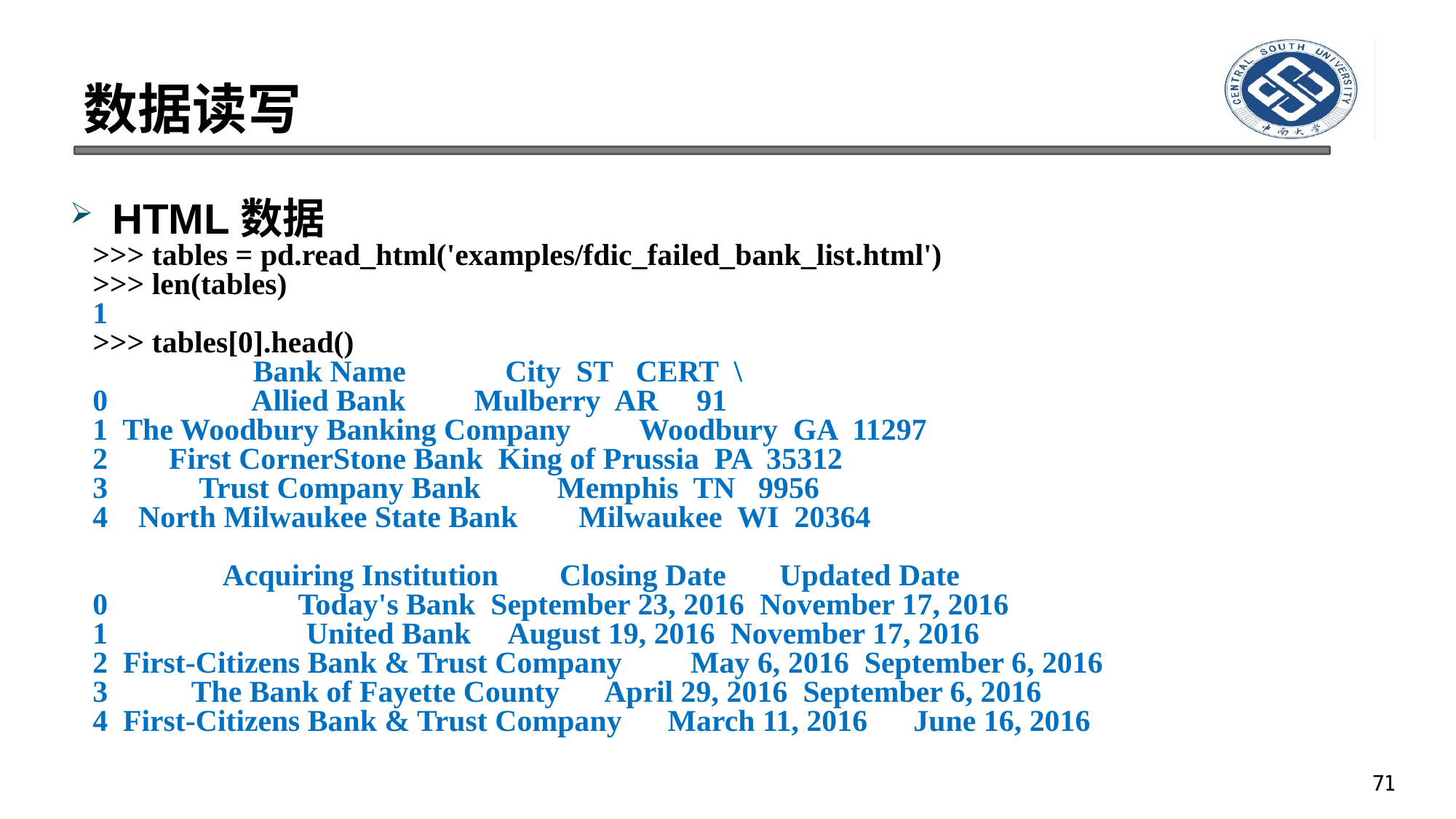

# 数据读写
HTML数据
>>> tables = pd.read_html('examples/fdic_failed_bank_list.html')
>>> len(tables)
1
>>> tables[0].head()
                     Bank Name             City  ST   CERT  \
0                   Allied Bank         Mulberry  AR     91
1  The Woodbury Banking Company         Woodbury  GA  11297
2        First CornerStone Bank  King of Prussia  PA  35312
3            Trust Company Bank          Memphis  TN   9956
4    North Milwaukee State Bank        Milwaukee  WI  20364

                 Acquiring Institution        Closing Date       Updated Date
0                         Today's Bank  September 23, 2016  November 17, 2016
1                          United Bank     August 19, 2016  November 17, 2016
2  First-Citizens Bank & Trust Company         May 6, 2016  September 6, 2016
3           The Bank of Fayette County      April 29, 2016  September 6, 2016
4  First-Citizens Bank & Trust Company      March 11, 2016      June 16, 2016
71